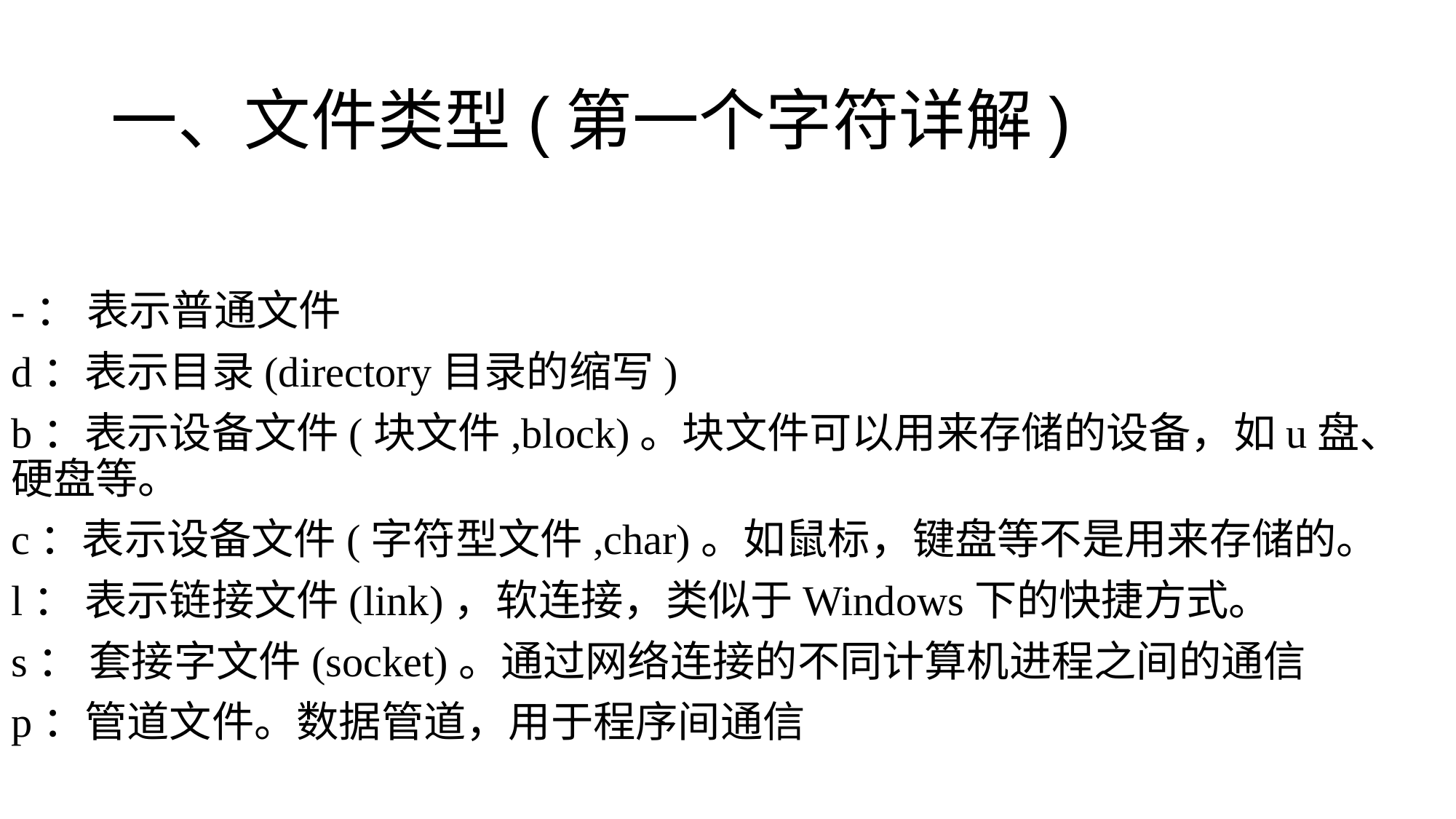

# 一、文件类型(第一个字符详解)

-： 表示普通文件
d：表示目录(directory目录的缩写)
b：表示设备文件(块文件,block)。块文件可以用来存储的设备，如u盘、硬盘等。
c：表示设备文件(字符型文件,char)。如鼠标，键盘等不是用来存储的。
l： 表示链接文件(link)，软连接，类似于Windows下的快捷方式。
s： 套接字文件(socket)。通过网络连接的不同计算机进程之间的通信
p：管道文件。数据管道，用于程序间通信